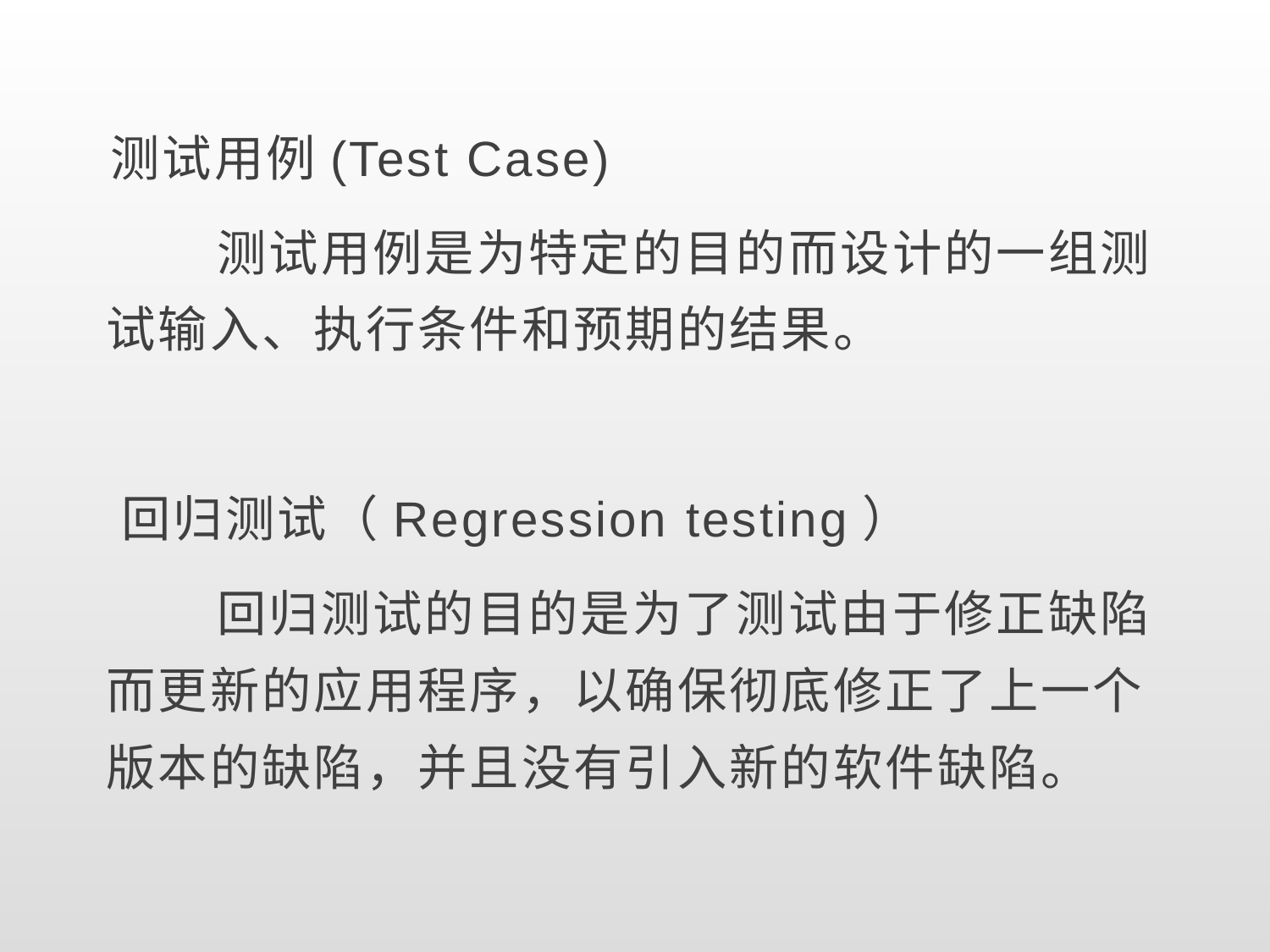

测试用例(Test Case)
         测试用例是为特定的目的而设计的一组测试输入、执行条件和预期的结果。

  回归测试（Regression testing）
         回归测试的目的是为了测试由于修正缺陷而更新的应用程序，以确保彻底修正了上一个版本的缺陷，并且没有引入新的软件缺陷。